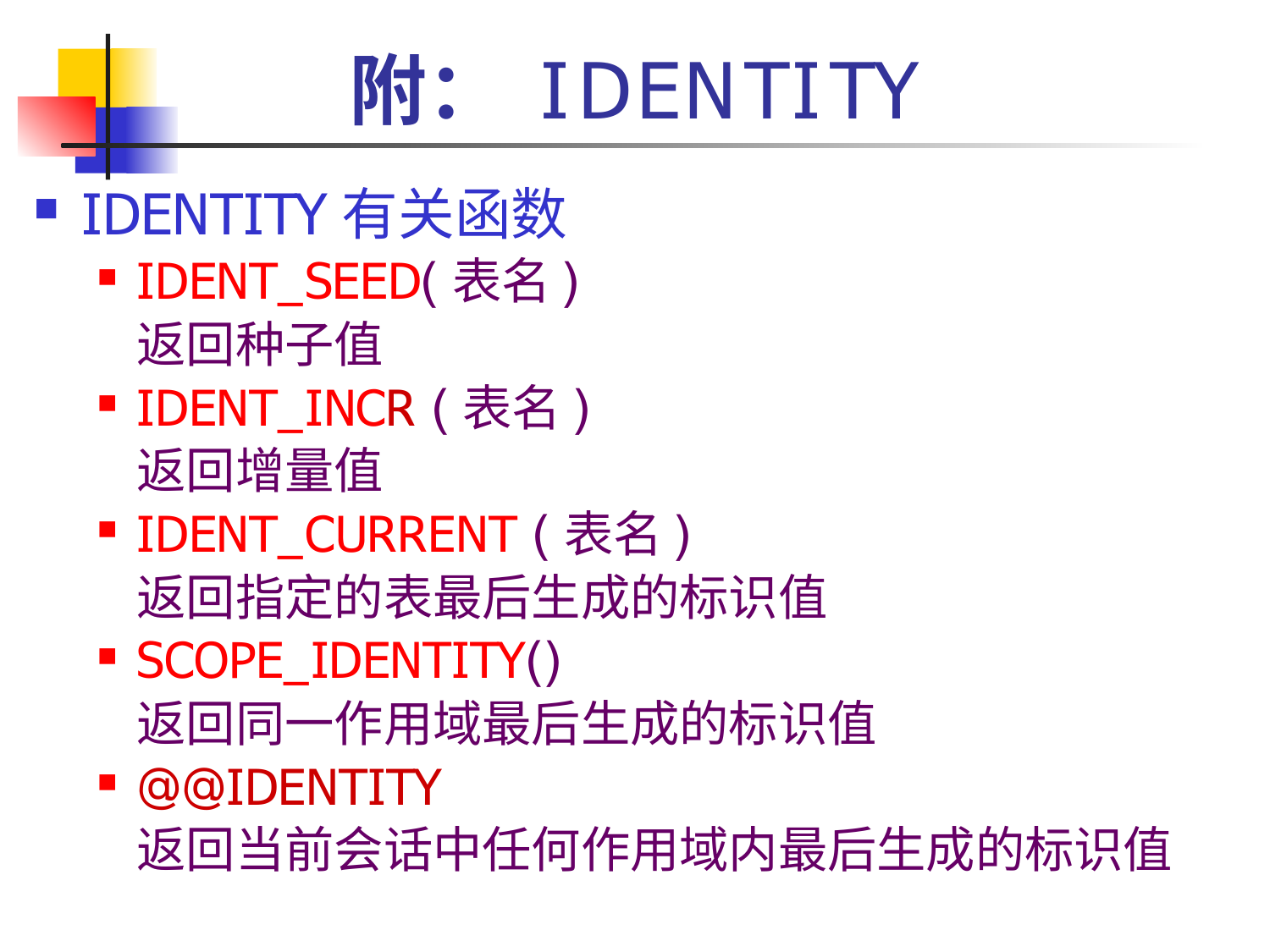

# 附： IDENTITY
IDENTITY有关函数
IDENT_SEED(表名)
	返回种子值
IDENT_INCR (表名)
	返回增量值
IDENT_CURRENT (表名)
	返回指定的表最后生成的标识值
SCOPE_IDENTITY()
	返回同一作用域最后生成的标识值
@@IDENTITY
	返回当前会话中任何作用域内最后生成的标识值